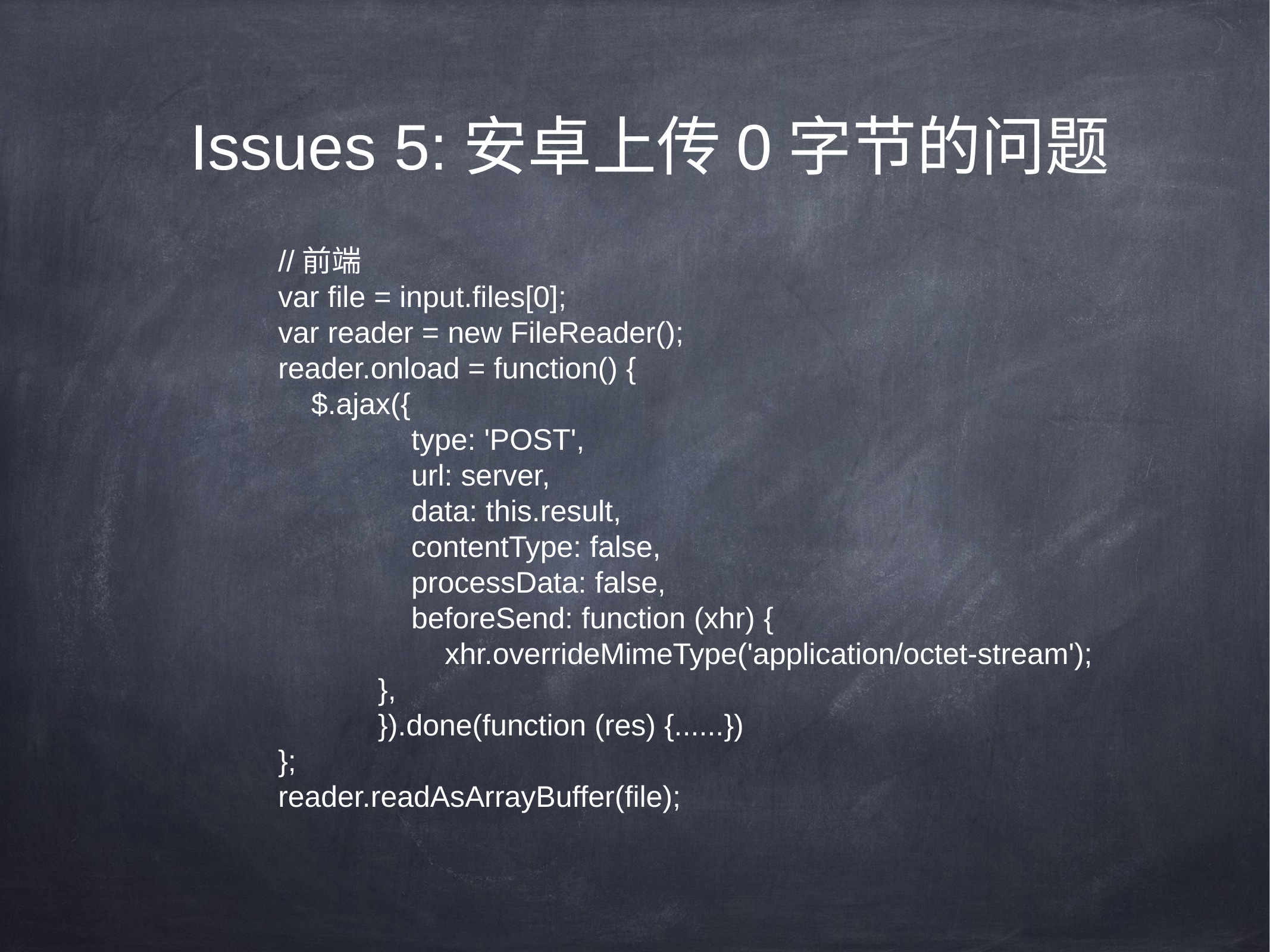

# Issues 5:安卓上传0字节的问题
//前端
var file = input.files[0];
var reader = new FileReader();
reader.onload = function() {
    $.ajax({
                type: 'POST',
                url: server,
                data: this.result,
                contentType: false,
                processData: false,
                beforeSend: function (xhr) {
                    xhr.overrideMimeType('application/octet-stream');
            },
            }).done(function (res) {......})
};
reader.readAsArrayBuffer(file);